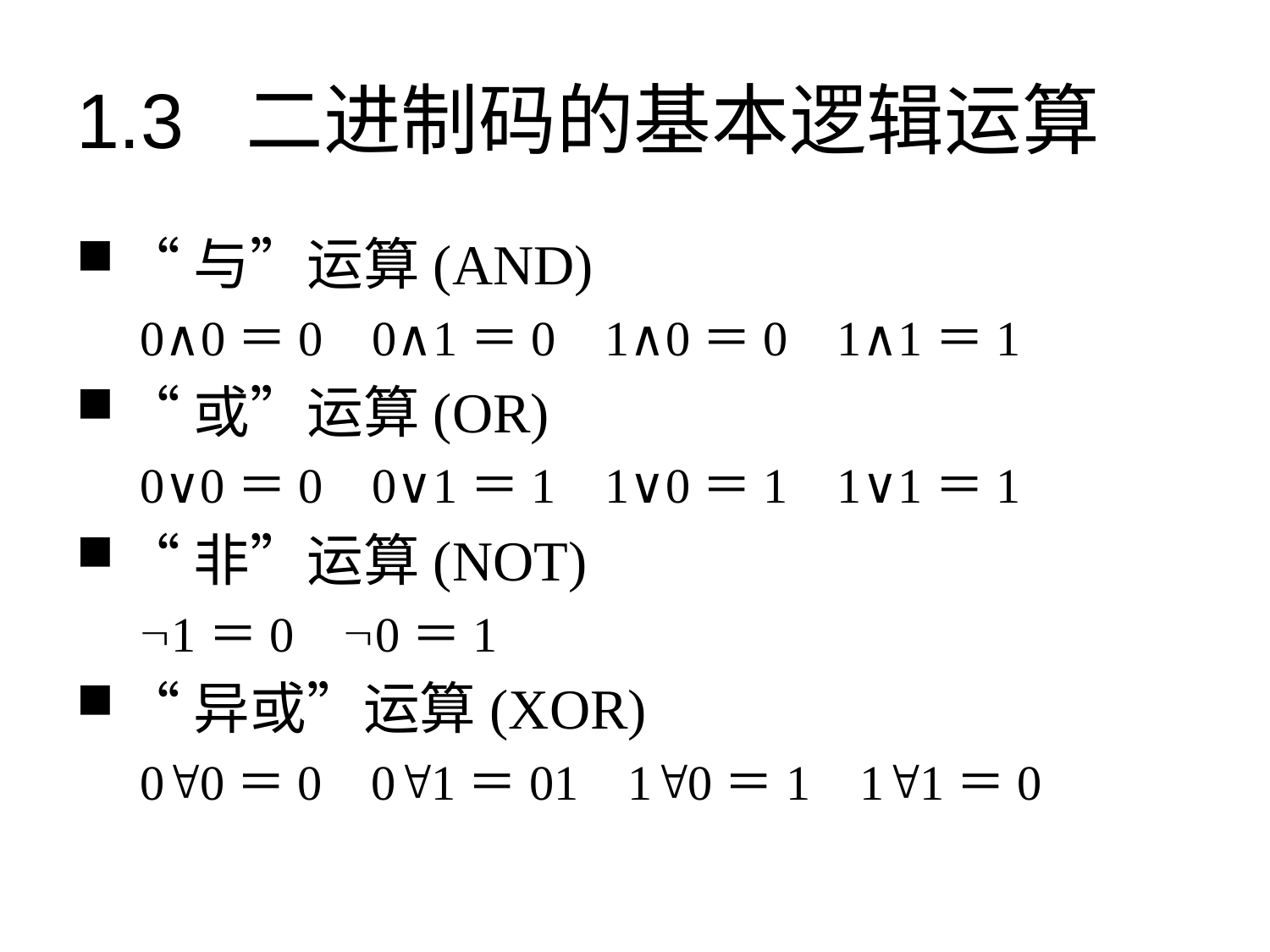

# 1.3  二进制码的基本逻辑运算
“与”运算(AND)
0∧0＝0    0∧1＝0    1∧0＝0    1∧1＝1
“或”运算(OR)
0∨0＝0    0∨1＝1    1∨0＝1    1∨1＝1
“非”运算(NOT)
¬1＝0    ¬0＝1
“异或”运算(XOR)
0∀0＝0    0∀1＝01    1∀0＝1    1∀1＝0